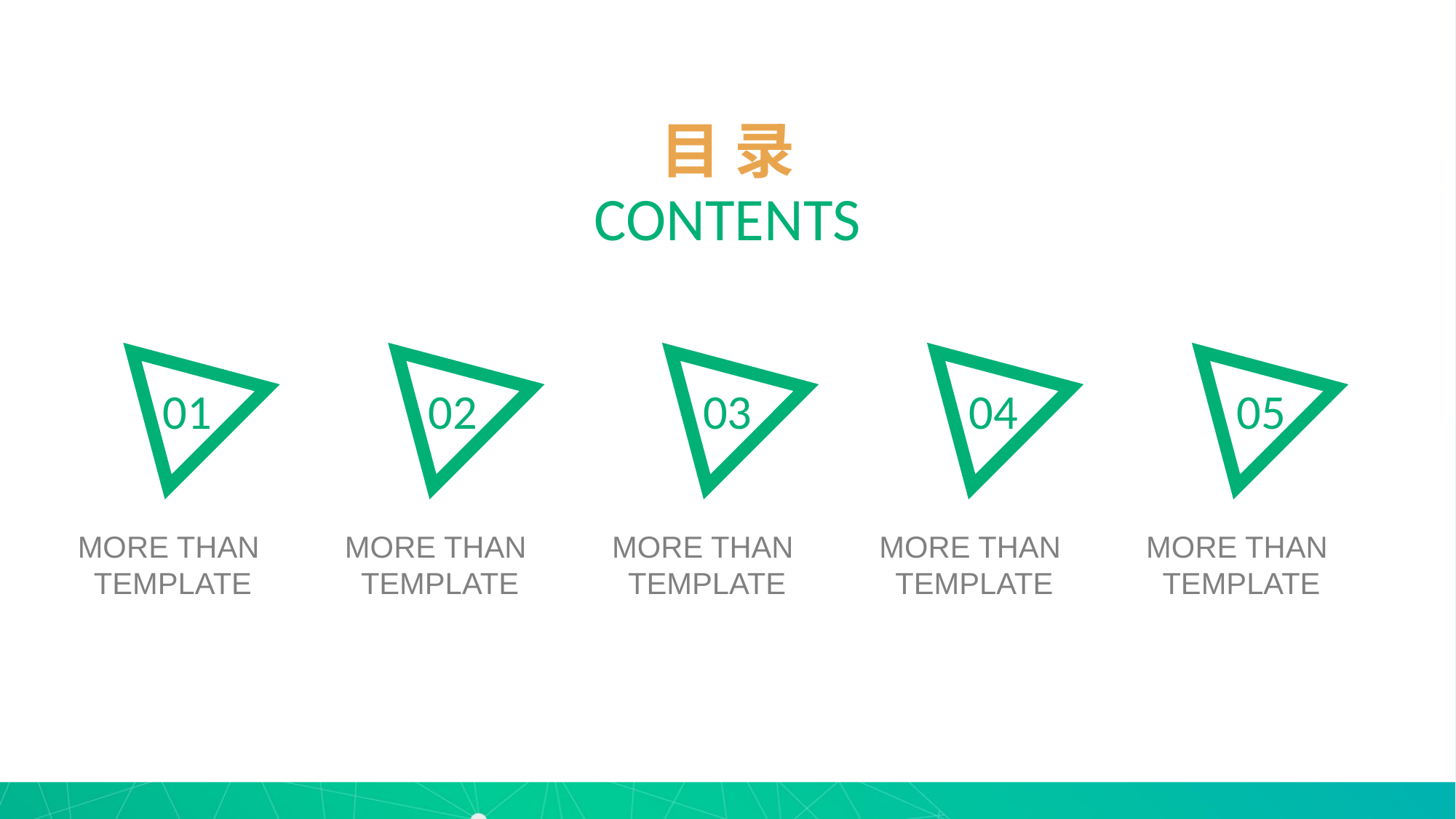

目 录
CONTENTS

01
02
03
04
05
MORE THAN
TEMPLATE
MORE THAN
TEMPLATE
MORE THAN
TEMPLATE
MORE THAN
TEMPLATE
MORE THAN
TEMPLATE